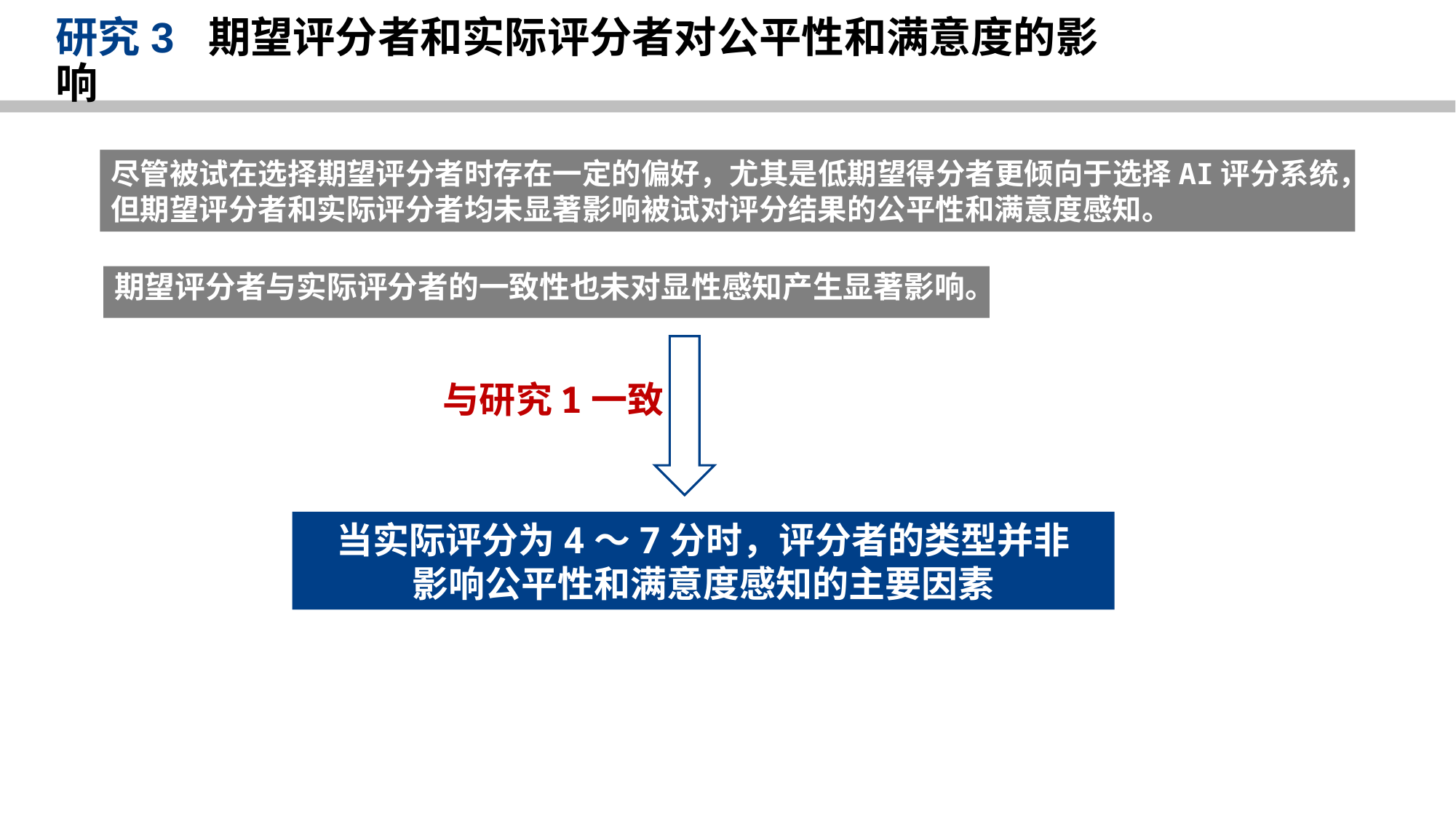

# 研究3  期望评分者和实际评分者对公平性和满意度的影响
尽管被试在选择期望评分者时存在一定的偏好，尤其是低期望得分者更倾向于选择AI评分系统，但期望评分者和实际评分者均未显著影响被试对评分结果的公平性和满意度感知。
期望评分者与实际评分者的一致性也未对显性感知产生显著影响。

与研究1一致
当实际评分为4～7分时，评分者的类型并非
影响公平性和满意度感知的主要因素